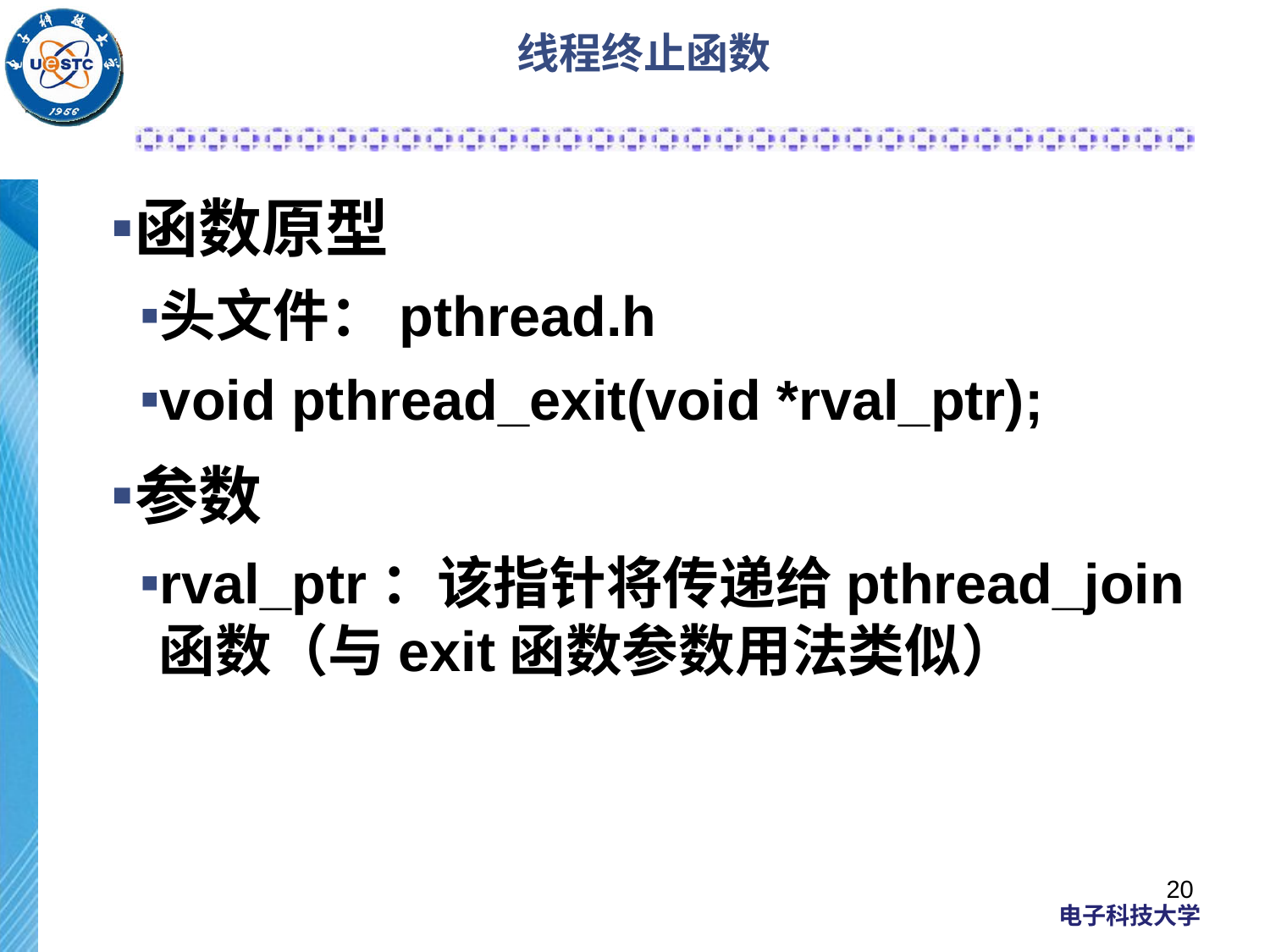

# 线程终止函数
函数原型
头文件：pthread.h
void pthread_exit(void *rval_ptr);
参数
rval_ptr：该指针将传递给pthread_join函数（与exit函数参数用法类似）
20